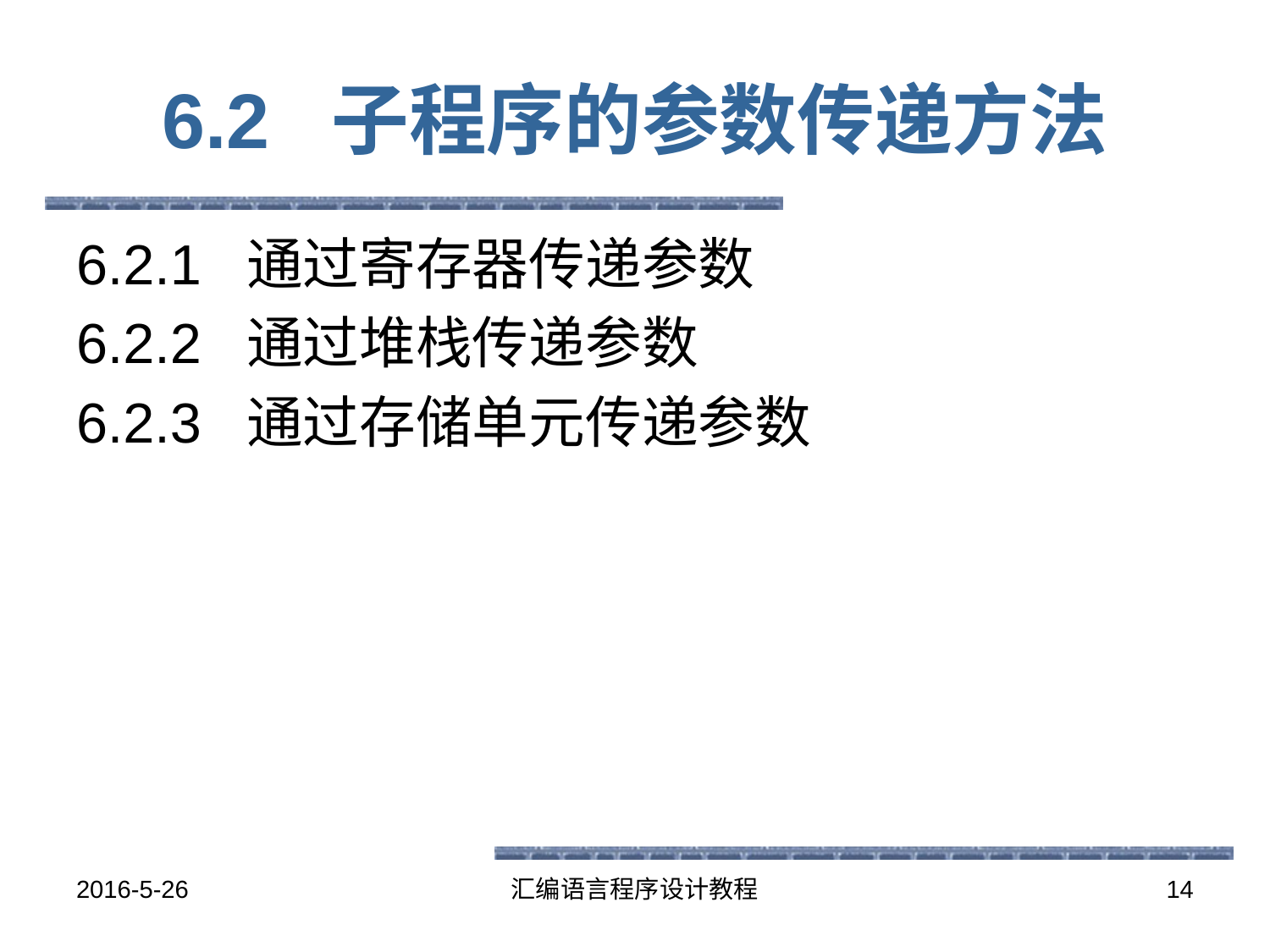

# 6.2  子程序的参数传递方法
6.2.1  通过寄存器传递参数
6.2.2  通过堆栈传递参数
6.2.3  通过存储单元传递参数
2016-5-26
汇编语言程序设计教程
14